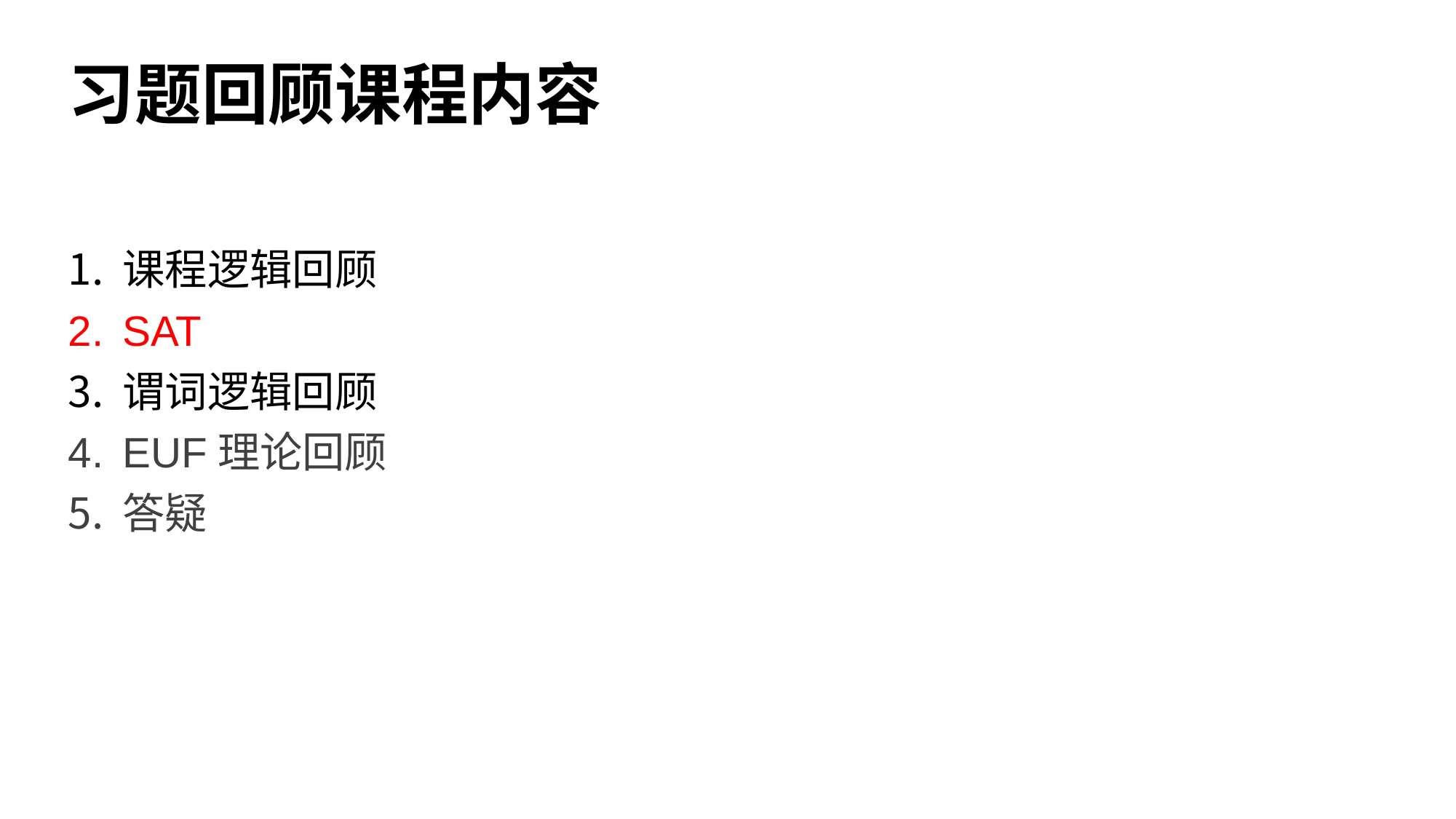

# 习题回顾课程内容

课程逻辑回顾
SAT
谓词逻辑回顾
EUF理论回顾
答疑